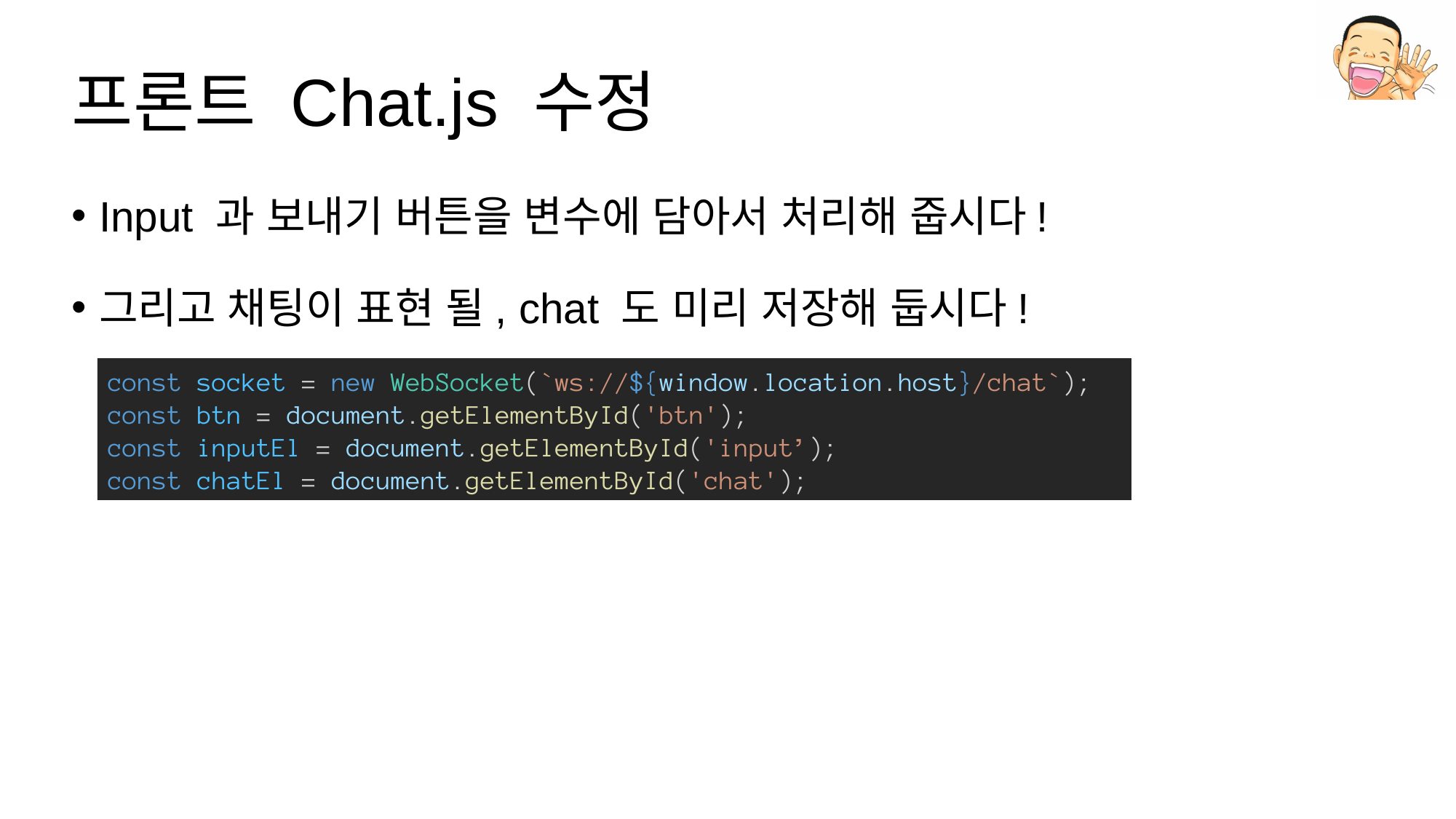

# 프론트 Chat.js 수정
Input 과 보내기 버튼을 변수에 담아서 처리해 줍시다!
그리고 채팅이 표현 될, chat 도 미리 저장해 둡시다!

const socket = new WebSocket(`ws://${window.location.host}/chat`);
const btn = document.getElementById('btn');
const inputEl = document.getElementById('input’);
const chatEl = document.getElementById('chat');